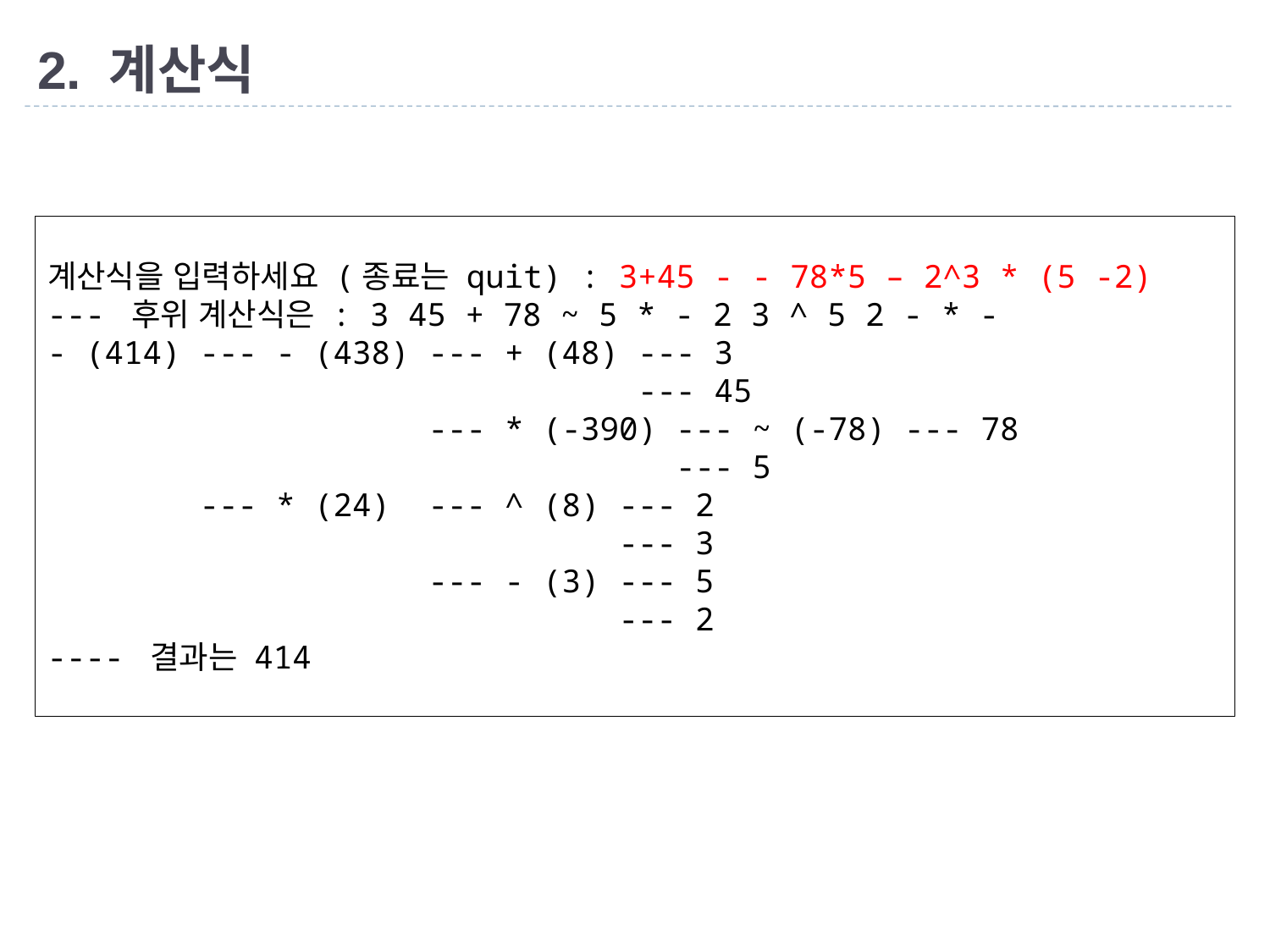

# 2. 계산식

계산식을 입력하세요 (종료는 quit) : 3+45 - - 78*5 – 2^3 * (5 -2)
--- 후위 계산식은 : 3 45 + 78 ~ 5 * - 2 3 ^ 5 2 - * -
- (414) --- - (438) --- + (48) --- 3
                               --- 45
                    --- * (-390) --- ~ (-78) --- 78
                                 --- 5
        --- * (24)  --- ^ (8) --- 2
                              --- 3
                    --- - (3) --- 5
                              --- 2
---- 결과는 414